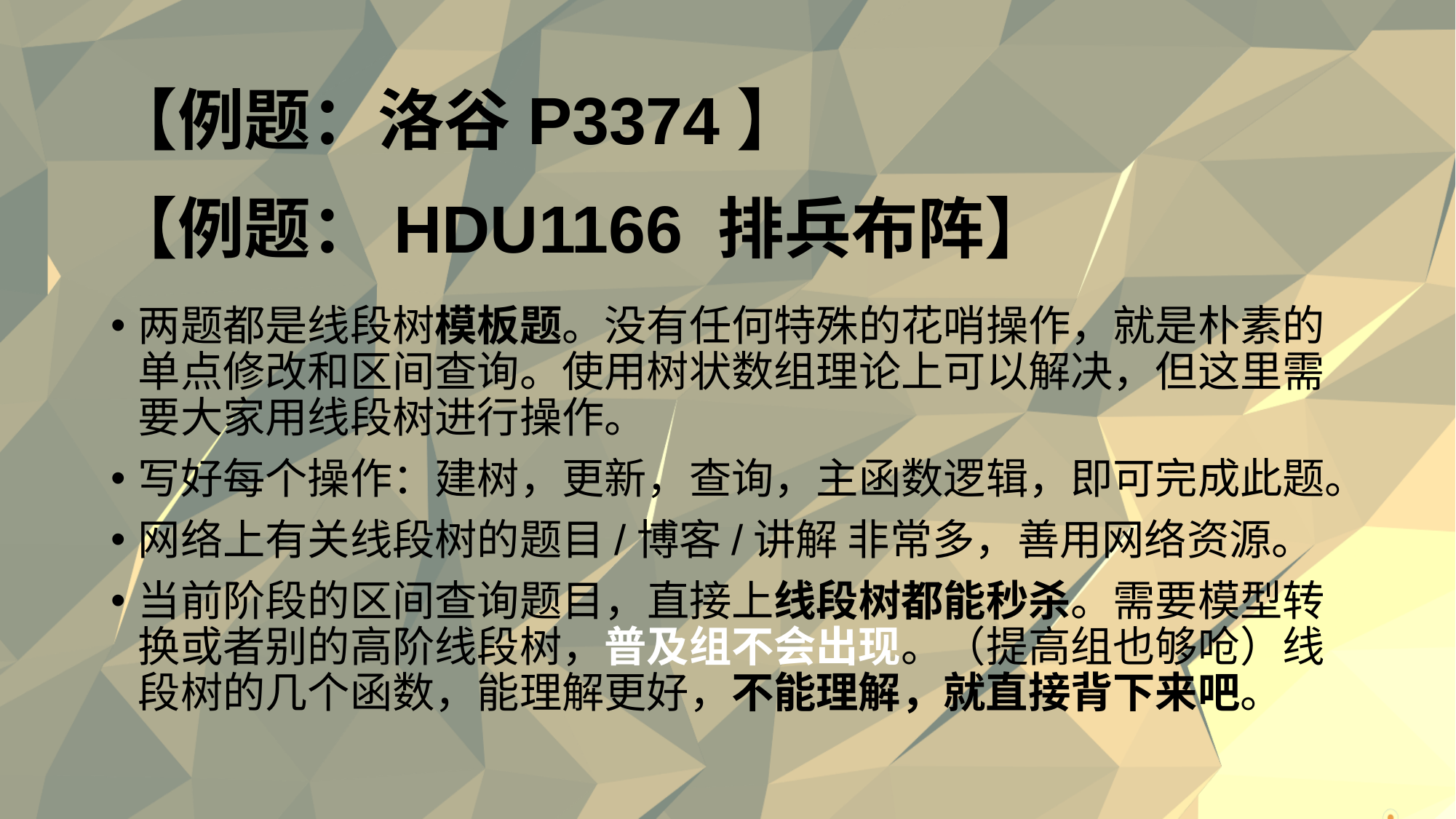

# 【例题：洛谷P3374】
【例题：HDU1166 排兵布阵】
两题都是线段树模板题。没有任何特殊的花哨操作，就是朴素的单点修改和区间查询。使用树状数组理论上可以解决，但这里需要大家用线段树进行操作。
写好每个操作：建树，更新，查询，主函数逻辑，即可完成此题。
网络上有关线段树的题目/博客/讲解 非常多，善用网络资源。
当前阶段的区间查询题目，直接上线段树都能秒杀。需要模型转换或者别的高阶线段树，普及组不会出现。（提高组也够呛）线段树的几个函数，能理解更好，不能理解，就直接背下来吧。